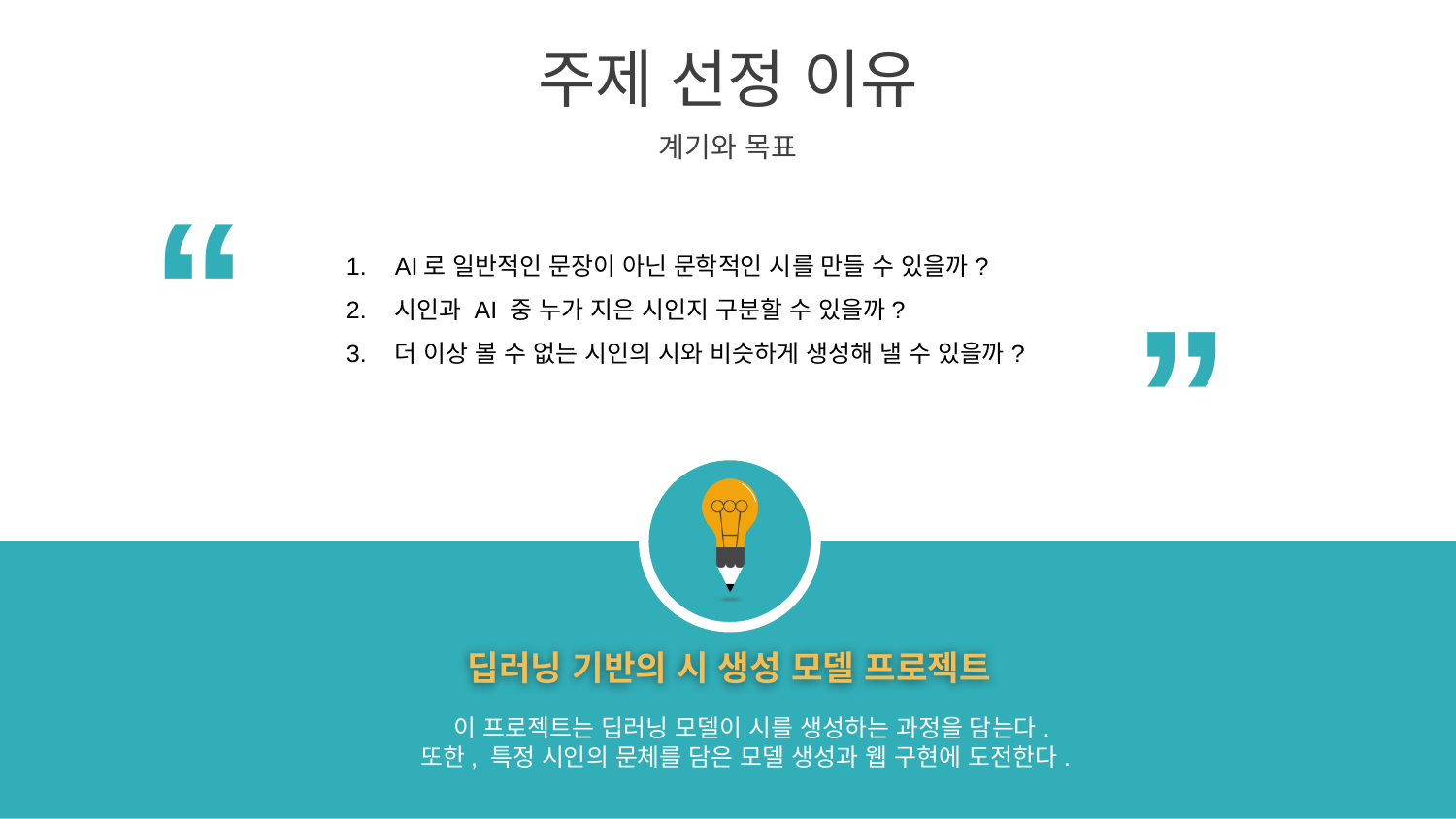

주제 선정 이유
계기와 목표
“
“
AI로 일반적인 문장이 아닌 문학적인 시를 만들 수 있을까?
시인과 AI 중 누가 지은 시인지 구분할 수 있을까?
더 이상 볼 수 없는 시인의 시와 비슷하게 생성해 낼 수 있을까?

딥러닝 기반의 시 생성 모델 프로젝트
 이 프로젝트는 딥러닝 모델이 시를 생성하는 과정을 담는다.
또한, 특정 시인의 문체를 담은 모델 생성과 웹 구현에 도전한다.